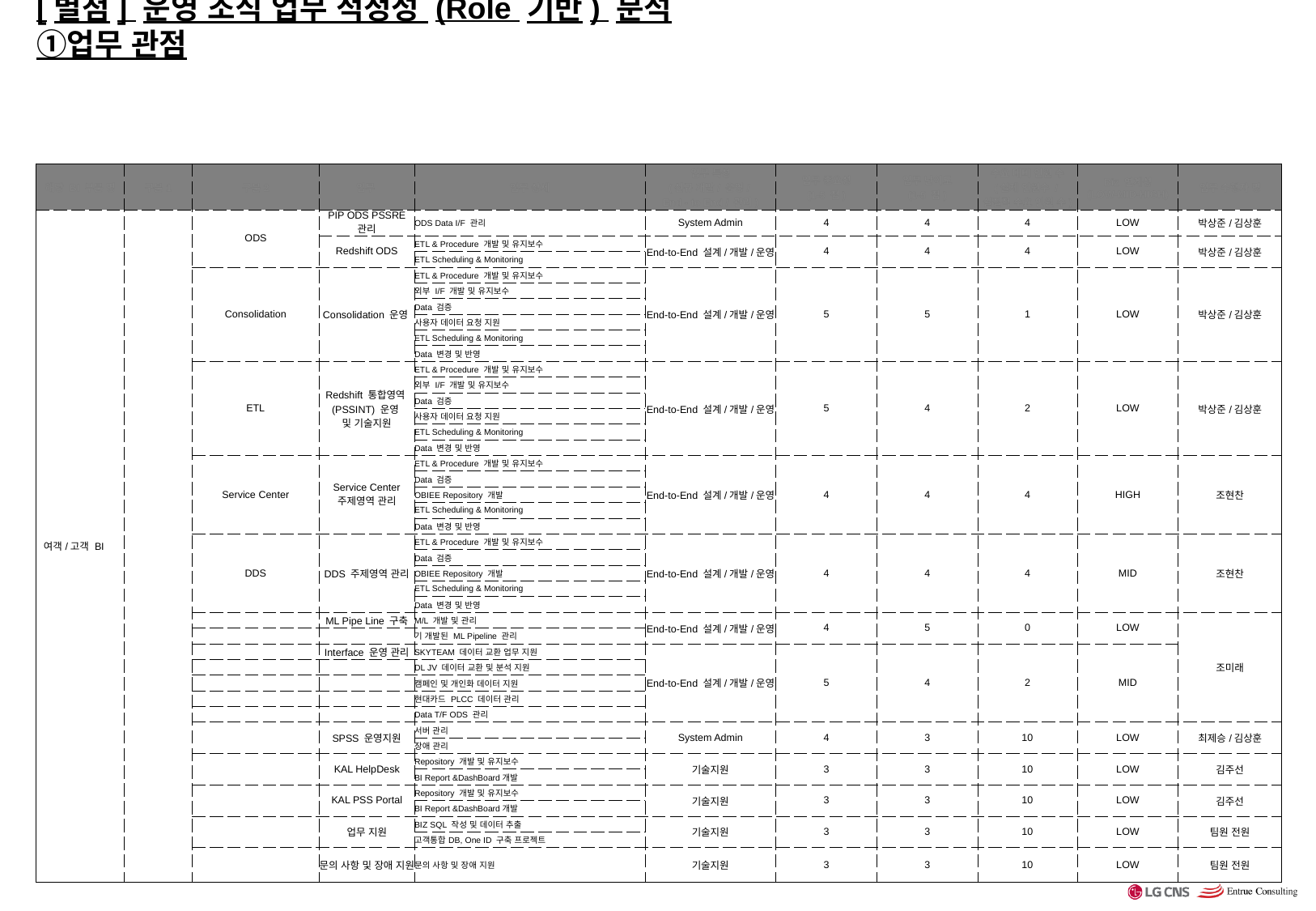

# [별첨] 운영 조직 업무 적정성 (Role 기반) 분석 ①업무 관점
| 해당 BI 부문 명 | 구분1 | 구분2 | 업무 | 업무 상세 | 업무 특성 (신규 개발/ 운영/ End - to End / 관리) | 업무 중요성 (1-5 점) | 업무 난이도 (1-5 점) | 수요 대비 인원 수 (실제 인원수 / 실질적 수요 인원 수) | Biz 연계성 (LOW-MID-HIGH) | 업무 수행자 명 |
| --- | --- | --- | --- | --- | --- | --- | --- | --- | --- | --- |
| 여객/고객 BI |  | ODS | PIP ODS PSSRE 관리 | ODS Data I/F 관리 | System Admin | 4 | 4 | 4 | LOW | 박상준/김상훈 |
|  |  |  | Redshift ODS | ETL & Procedure 개발 및 유지보수 | End-to-End 설계/개발/운영 | 4 | 4 | 4 | LOW | 박상준/김상훈 |
|  |  |  |  | ETL Scheduling & Monitoring |  |  |  |  |  |  |
|  |  | Consolidation | Consolidation 운영 | ETL & Procedure 개발 및 유지보수 | End-to-End 설계/개발/운영 | 5 | 5 | 1 | LOW | 박상준/김상훈 |
|  |  |  |  | 외부 I/F 개발 및 유지보수 |  |  |  |  |  |  |
|  |  |  |  | Data 검증 |  |  |  |  |  |  |
|  |  |  |  | 사용자 데이터 요청 지원 |  |  |  |  |  |  |
|  |  |  |  | ETL Scheduling & Monitoring |  |  |  |  |  |  |
|  |  |  |  | Data 변경 및 반영 |  |  |  |  |  |  |
|  |  | ETL | Redshift 통합영역(PSSINT) 운영 및 기술지원 | ETL & Procedure 개발 및 유지보수 | End-to-End 설계/개발/운영 | 5 | 4 | 2 | LOW | 박상준/김상훈 |
|  |  |  |  | 외부 I/F 개발 및 유지보수 |  |  |  |  |  |  |
|  |  |  |  | Data 검증 |  |  |  |  |  |  |
|  |  |  |  | 사용자 데이터 요청 지원 |  |  |  |  |  |  |
|  |  |  |  | ETL Scheduling & Monitoring |  |  |  |  |  |  |
|  |  |  |  | Data 변경 및 반영 |  |  |  |  |  |  |
|  |  | Service Center | Service Center 주제영역 관리 | ETL & Procedure 개발 및 유지보수 | End-to-End 설계/개발/운영 | 4 | 4 | 4 | HIGH | 조현찬 |
|  |  |  |  | Data 검증 |  |  |  |  |  |  |
|  |  |  |  | OBIEE Repository 개발 |  |  |  |  |  |  |
|  |  |  |  | ETL Scheduling & Monitoring |  |  |  |  |  |  |
|  |  |  |  | Data 변경 및 반영 |  |  |  |  |  |  |
|  |  | DDS | DDS 주제영역 관리 | ETL & Procedure 개발 및 유지보수 | End-to-End 설계/개발/운영 | 4 | 4 | 4 | MID | 조현찬 |
|  |  |  |  | Data 검증 |  |  |  |  |  |  |
|  |  |  |  | OBIEE Repository 개발 |  |  |  |  |  |  |
|  |  |  |  | ETL Scheduling & Monitoring |  |  |  |  |  |  |
|  |  |  |  | Data 변경 및 반영 |  |  |  |  |  |  |
|  |  |  | ML Pipe Line 구축 | M/L 개발 및 관리 | End-to-End 설계/개발/운영 | 4 | 5 | 0 | LOW | 조미래 |
|  |  |  |  | 기 개발된 ML Pipeline 관리 |  |  |  |  |  |  |
|  |  |  | Interface 운영 관리 | SKYTEAM 데이터 교환 업무 지원 | End-to-End 설계/개발/운영 | 5 | 4 | 2 | MID |  |
|  |  |  |  | DL JV 데이터 교환 및 분석 지원 |  |  |  |  |  |  |
|  |  |  |  | 캠페인 및 개인화 데이터 지원 |  |  |  |  |  |  |
|  |  |  |  | 현대카드 PLCC 데이터 관리 |  |  |  |  |  |  |
|  |  |  |  | Data T/F ODS 관리 |  |  |  |  |  |  |
|  |  |  | SPSS 운영지원 | 서버 관리 | System Admin | 4 | 3 | 10 | LOW | 최제승/김상훈 |
|  |  |  |  | 장애 관리 |  |  |  |  |  |  |
|  |  |  | KAL HelpDesk | Repository 개발 및 유지보수 | 기술지원 | 3 | 3 | 10 | LOW | 김주선 |
|  |  |  |  | BI Report &DashBoard개발 |  |  |  |  |  |  |
|  |  |  | KAL PSS Portal | Repository 개발 및 유지보수 | 기술지원 | 3 | 3 | 10 | LOW | 김주선 |
|  |  |  |  | BI Report &DashBoard개발 |  |  |  |  |  |  |
|  |  |  | 업무 지원 | BIZ SQL 작성 및 데이터 추출 | 기술지원 | 3 | 3 | 10 | LOW | 팀원 전원 |
|  |  |  |  | 고객통합DB, One ID 구축 프로젝트 |  |  |  |  |  |  |
|  |  |  | 문의 사항 및 장애 지원 | 문의 사항 및 장애 지원 | 기술지원 | 3 | 3 | 10 | LOW | 팀원 전원 |